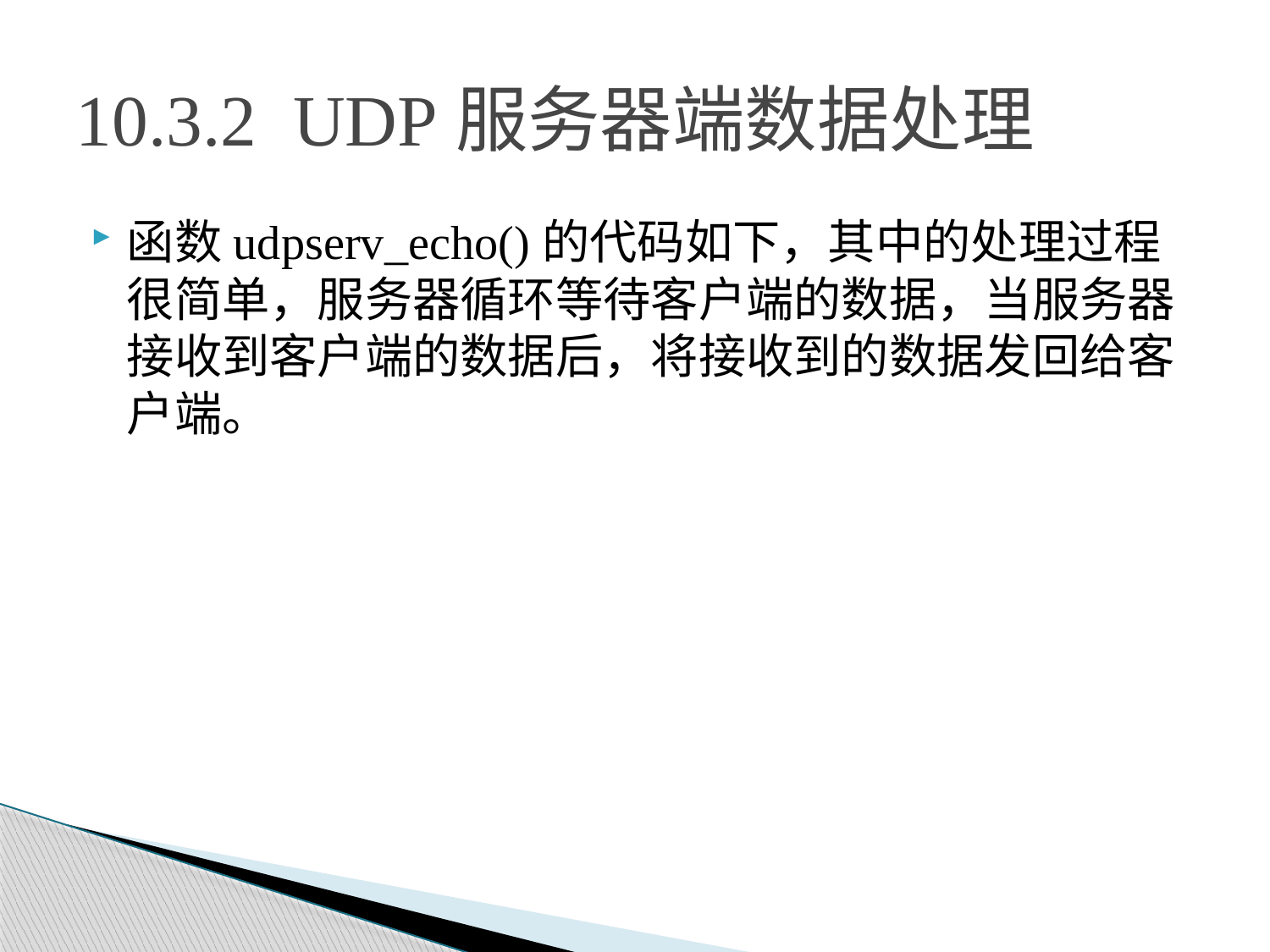

# 10.3.2  UDP服务器端数据处理
函数udpserv_echo()的代码如下，其中的处理过程很简单，服务器循环等待客户端的数据，当服务器接收到客户端的数据后，将接收到的数据发回给客户端。